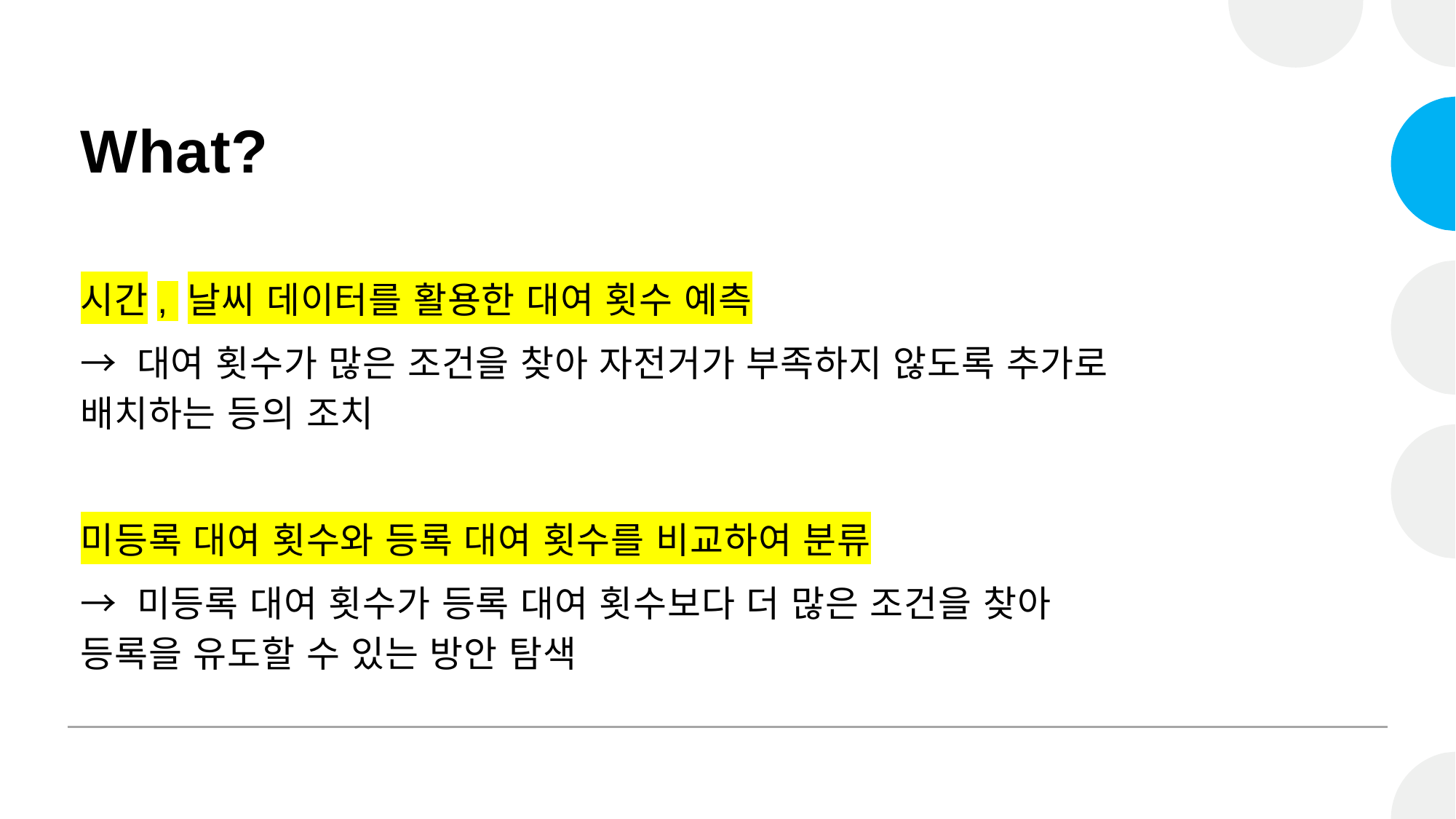

# What?
시간, 날씨 데이터를 활용한 대여 횟수 예측
→ 대여 횟수가 많은 조건을 찾아 자전거가 부족하지 않도록 추가로 배치하는 등의 조치

미등록 대여 횟수와 등록 대여 횟수를 비교하여 분류
→ 미등록 대여 횟수가 등록 대여 횟수보다 더 많은 조건을 찾아 등록을 유도할 수 있는 방안 탐색